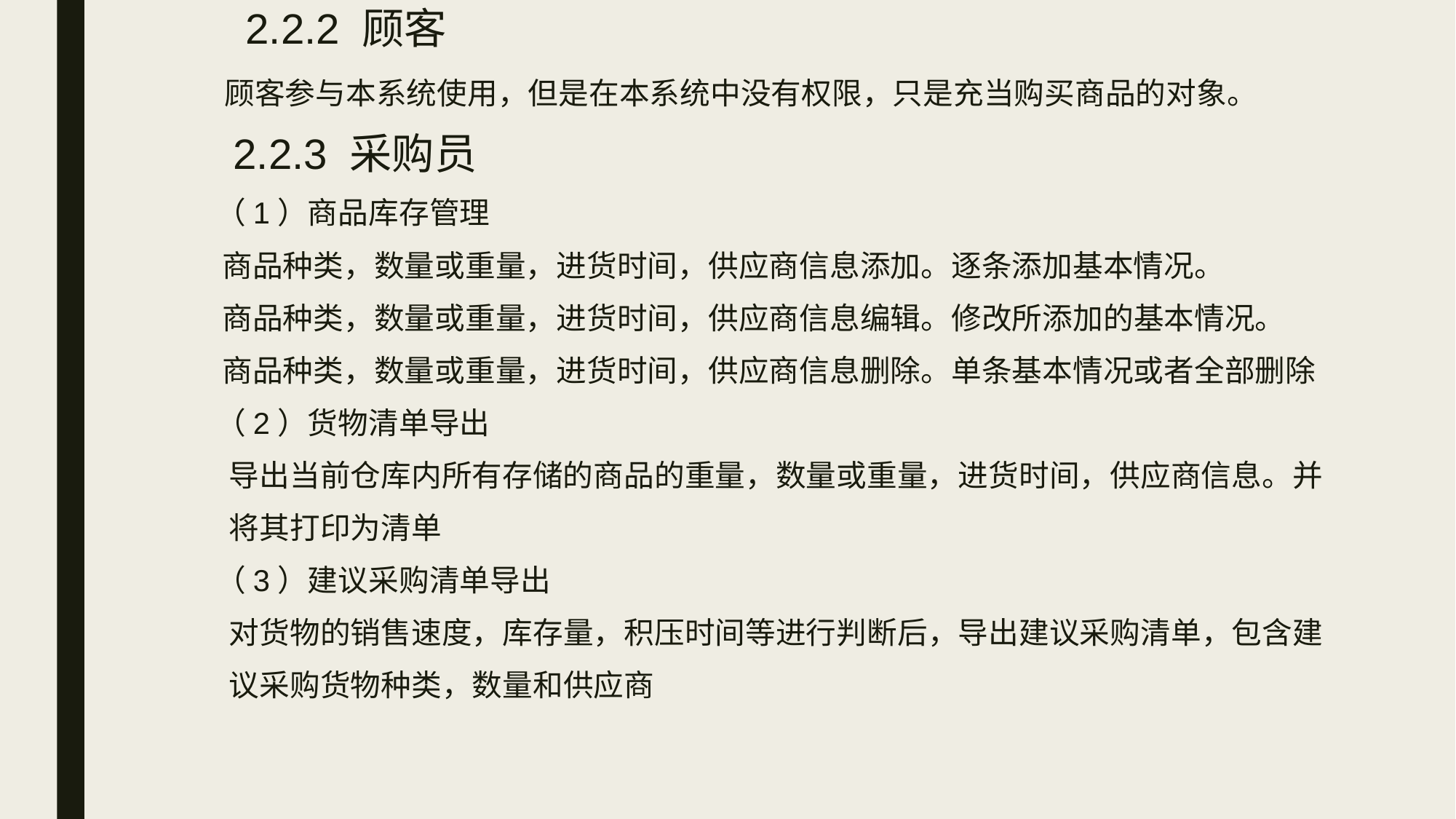

2.2.2 顾客
     顾客参与本系统使用，但是在本系统中没有权限，只是充当购买商品的对象。
       2.2.3 采购员
     （1）商品库存管理
      商品种类，数量或重量，进货时间，供应商信息添加。逐条添加基本情况。
      商品种类，数量或重量，进货时间，供应商信息编辑。修改所添加的基本情况。
      商品种类，数量或重量，进货时间，供应商信息删除。单条基本情况或者全部删除
     （2）货物清单导出
       导出当前仓库内所有存储的商品的重量，数量或重量，进货时间，供应商信息。并
       将其打印为清单
     （3）建议采购清单导出
       对货物的销售速度，库存量，积压时间等进行判断后，导出建议采购清单，包含建
       议采购货物种类，数量和供应商